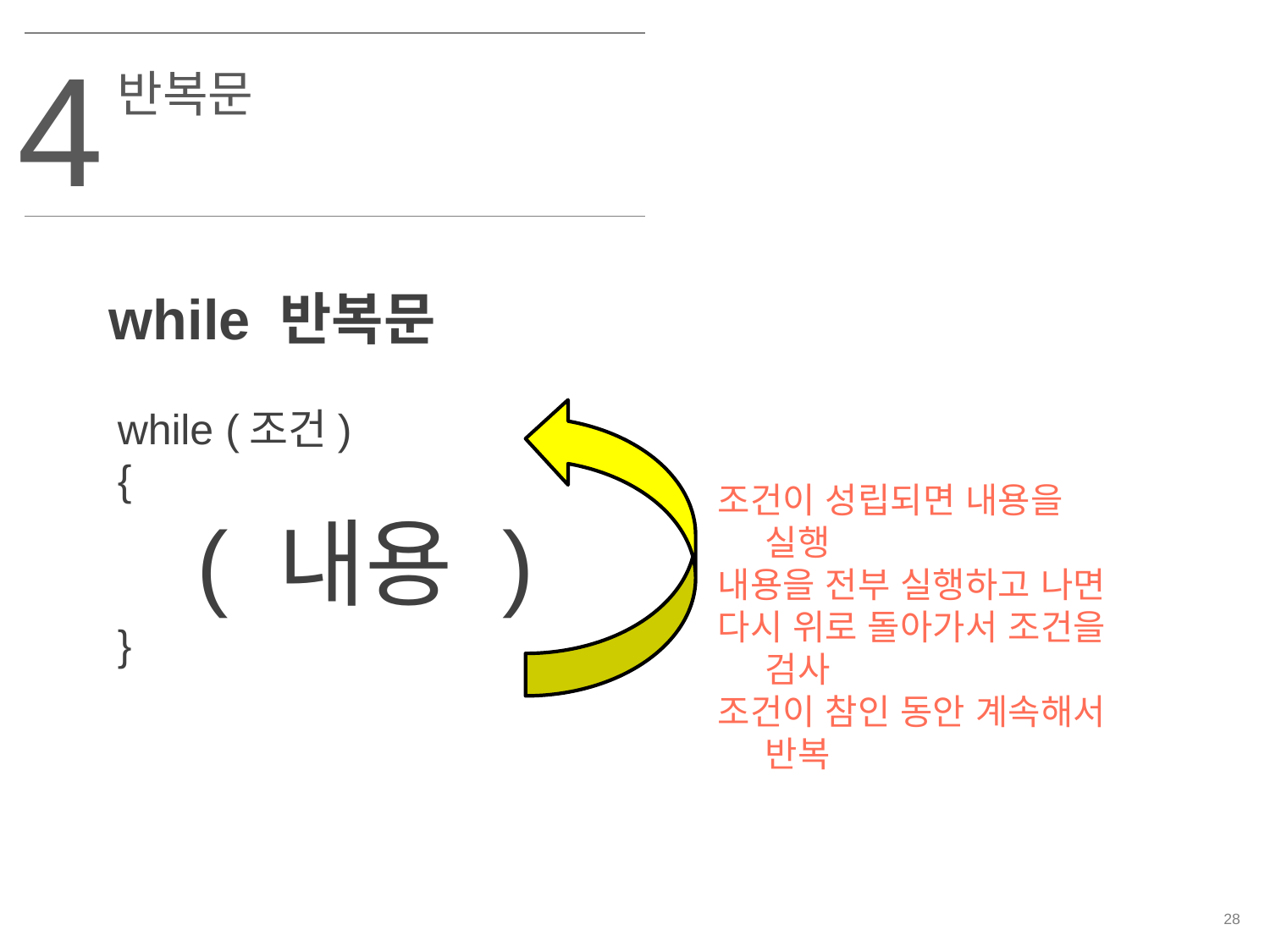

4
반복문
while 반복문
while (조건)
{
   ( 내용 )
}

조건이 성립되면 내용을 실행
내용을 전부 실행하고 나면
다시 위로 돌아가서 조건을 검사
조건이 참인 동안 계속해서 반복